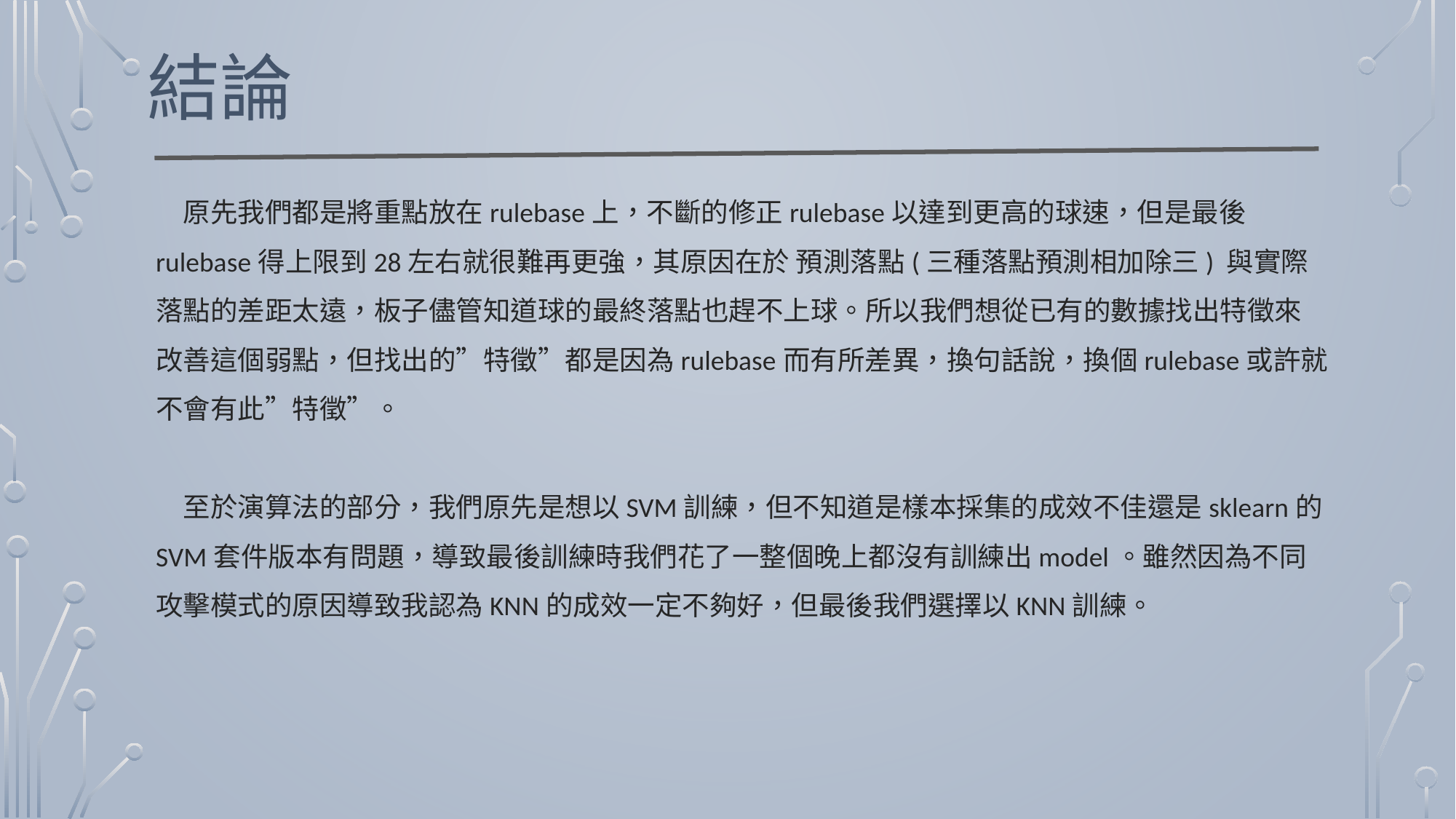

# 結論
　原先我們都是將重點放在rulebase上，不斷的修正rulebase以達到更高的球速，但是最後rulebase得上限到28左右就很難再更強，其原因在於 預測落點(三種落點預測相加除三) 與實際落點的差距太遠，板子儘管知道球的最終落點也趕不上球。所以我們想從已有的數據找出特徵來改善這個弱點，但找出的”特徵”都是因為rulebase而有所差異，換句話說，換個rulebase或許就不會有此”特徵”。

　至於演算法的部分，我們原先是想以SVM訓練，但不知道是樣本採集的成效不佳還是sklearn的SVM套件版本有問題，導致最後訓練時我們花了一整個晚上都沒有訓練出model。雖然因為不同攻擊模式的原因導致我認為KNN的成效一定不夠好，但最後我們選擇以KNN訓練。